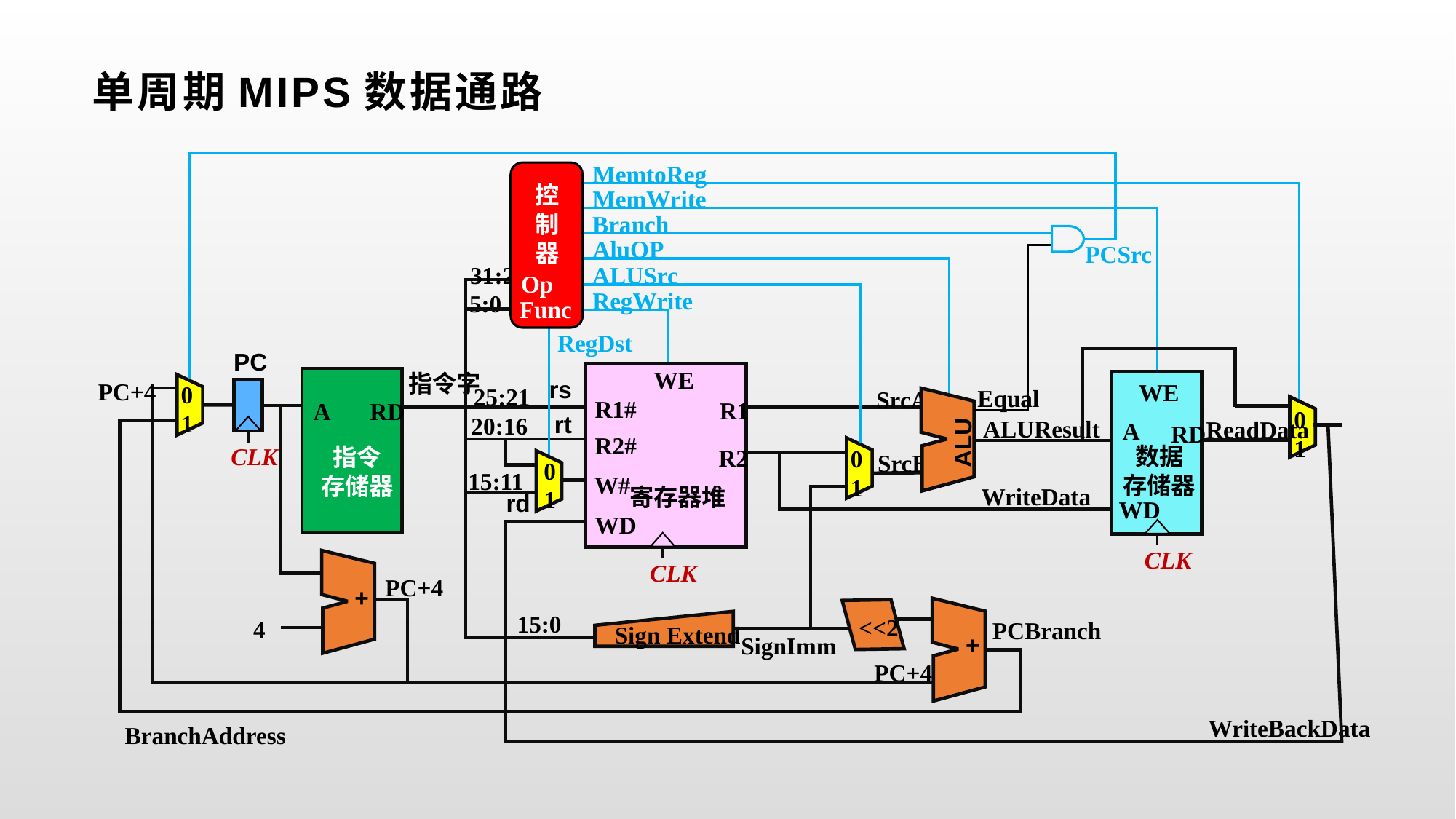

# 单周期MIPS数据通路
MemtoReg

控
制
器
Op
Func
MemWrite
Branch

AluOP
PCSrc
31:26
ALUSrc
RegWrite
5:0
RegDst
PC
WE
指令字

A
RD
指令
存储器
rs
PC+4

WE
A
RD
数据
存储器
WD
0
1
25:21
Equal

SrcA

R1#
R1

0
1
rt
20:16

ALUResult
ReadData

ALU
R2#
CLK
R2
0
1
SrcB
0
1

15:11
W#

WriteData
寄存器堆
rd
WD

CLK

CLK

PC+4
+

<<2

15:0
4
PCBranch

Sign Extend
+
SignImm
+
PC+4
WriteBackData
BranchAddress